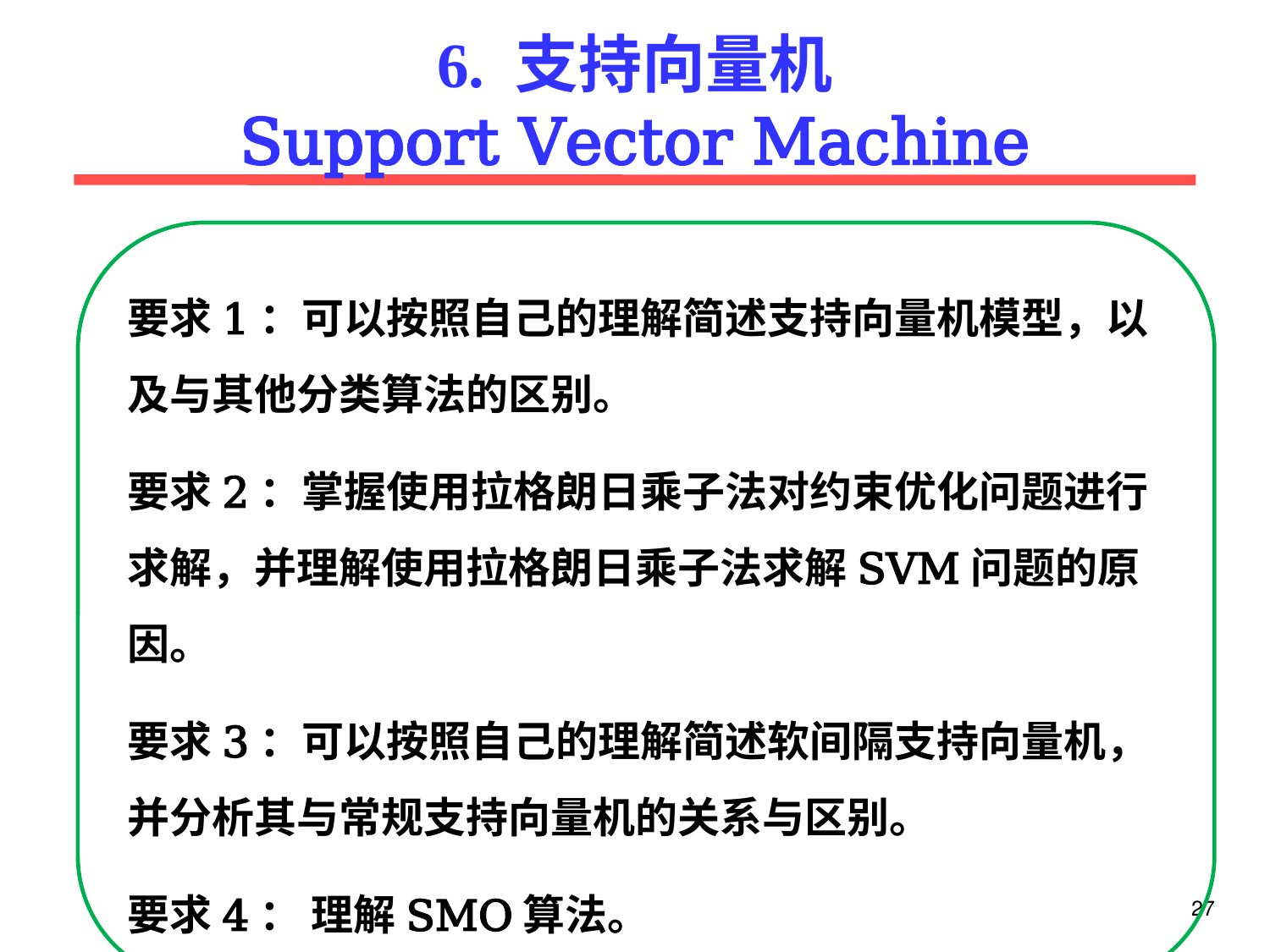

# 6. 支持向量机 Support Vector Machine
要求1：可以按照自己的理解简述支持向量机模型，以及与其他分类算法的区别。
要求2：掌握使用拉格朗日乘子法对约束优化问题进行求解，并理解使用拉格朗日乘子法求解SVM问题的原因。
要求3：可以按照自己的理解简述软间隔支持向量机，并分析其与常规支持向量机的关系与区别。
要求4： 理解SMO算法。
27